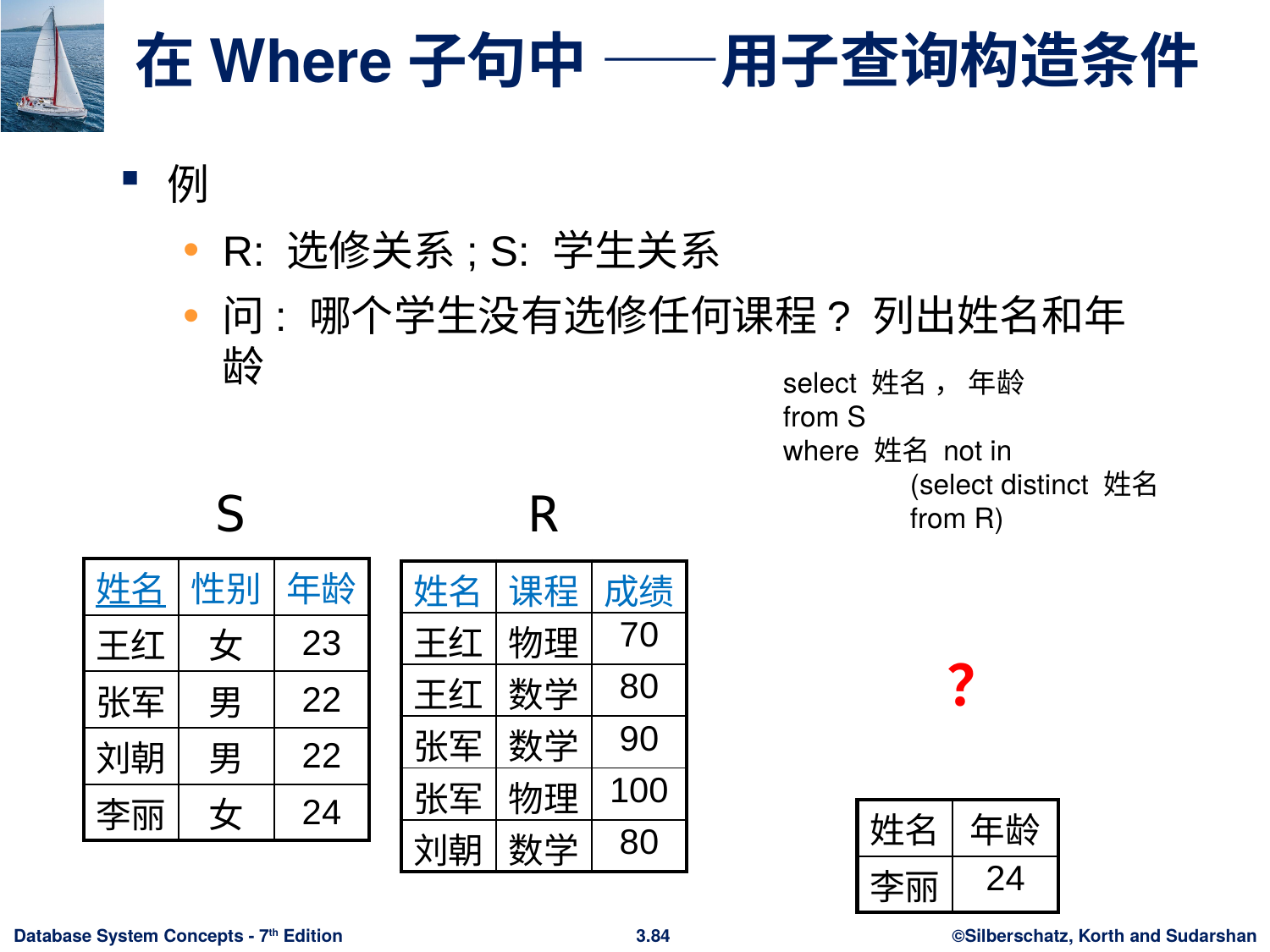

# 在Where子句中 ——用子查询构造条件
例
R: 选修关系; S: 学生关系
问: 哪个学生没有选修任何课程? 列出姓名和年龄
select 姓名 ， 年龄
from S
where 姓名 not in
	(select distinct 姓名
	from R)
S
R
| 姓名 | 性别 | 年龄 |
| --- | --- | --- |
| 王红 | 女 | 23 |
| 张军 | 男 | 22 |
| 刘朝 | 男 | 22 |
| 李丽 | 女 | 24 |
| 姓名 | 课程 | 成绩 |
| --- | --- | --- |
| 王红 | 物理 | 70 |
| 王红 | 数学 | 80 |
| 张军 | 数学 | 90 |
| 张军 | 物理 | 100 |
| 刘朝 | 数学 | 80 |
？
| 姓名 | 年龄 |
| --- | --- |
| 李丽 | 24 |